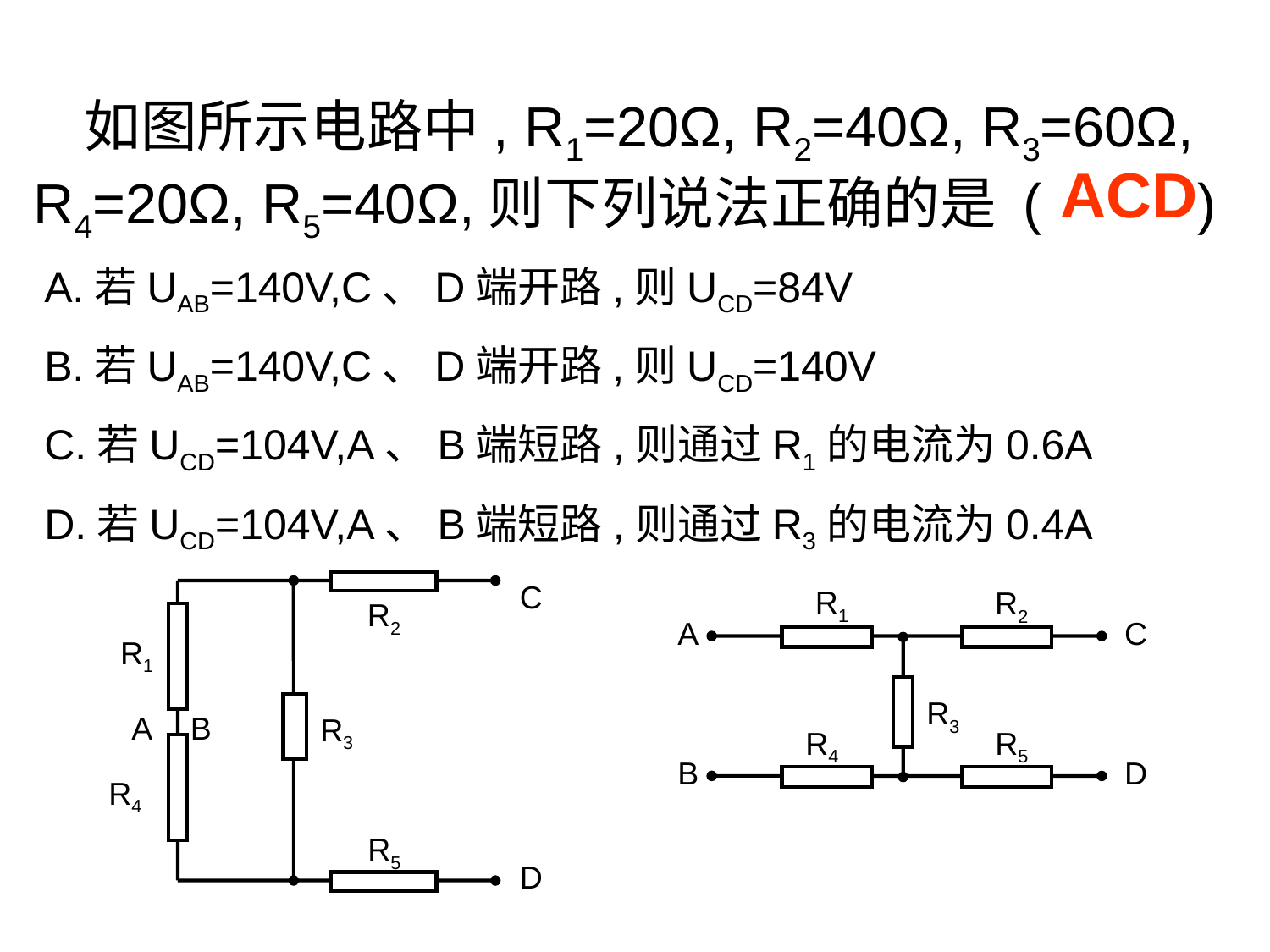

如图所示电路中, R1=20Ω, R2=40Ω, R3=60Ω, R4=20Ω, R5=40Ω,则下列说法正确的是 (          )
ACD
A.若UAB=140V,C、D端开路,则UCD=84V
B.若UAB=140V,C、D端开路,则UCD=140V
C.若UCD=104V,A、B端短路,则通过R1的电流为0.6A
D.若UCD=104V,A、B端短路,则通过R3的电流为0.4A
C

R2
R1

A
B
R3
R4

R5
D

R1
R2
A
C

R3
R4
R5
B
D